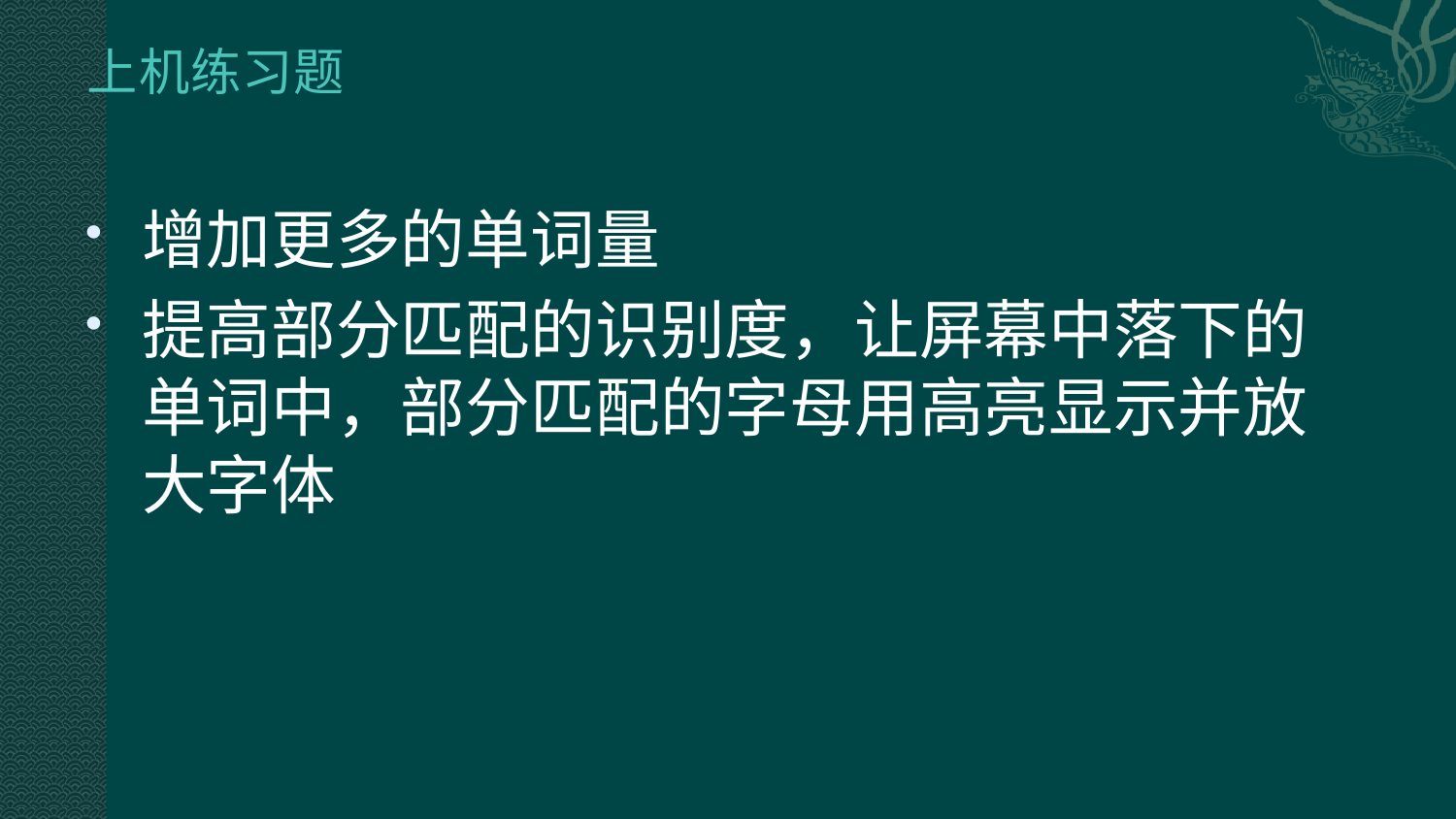

# 上机练习题
增加更多的单词量
提高部分匹配的识别度，让屏幕中落下的单词中，部分匹配的字母用高亮显示并放大字体